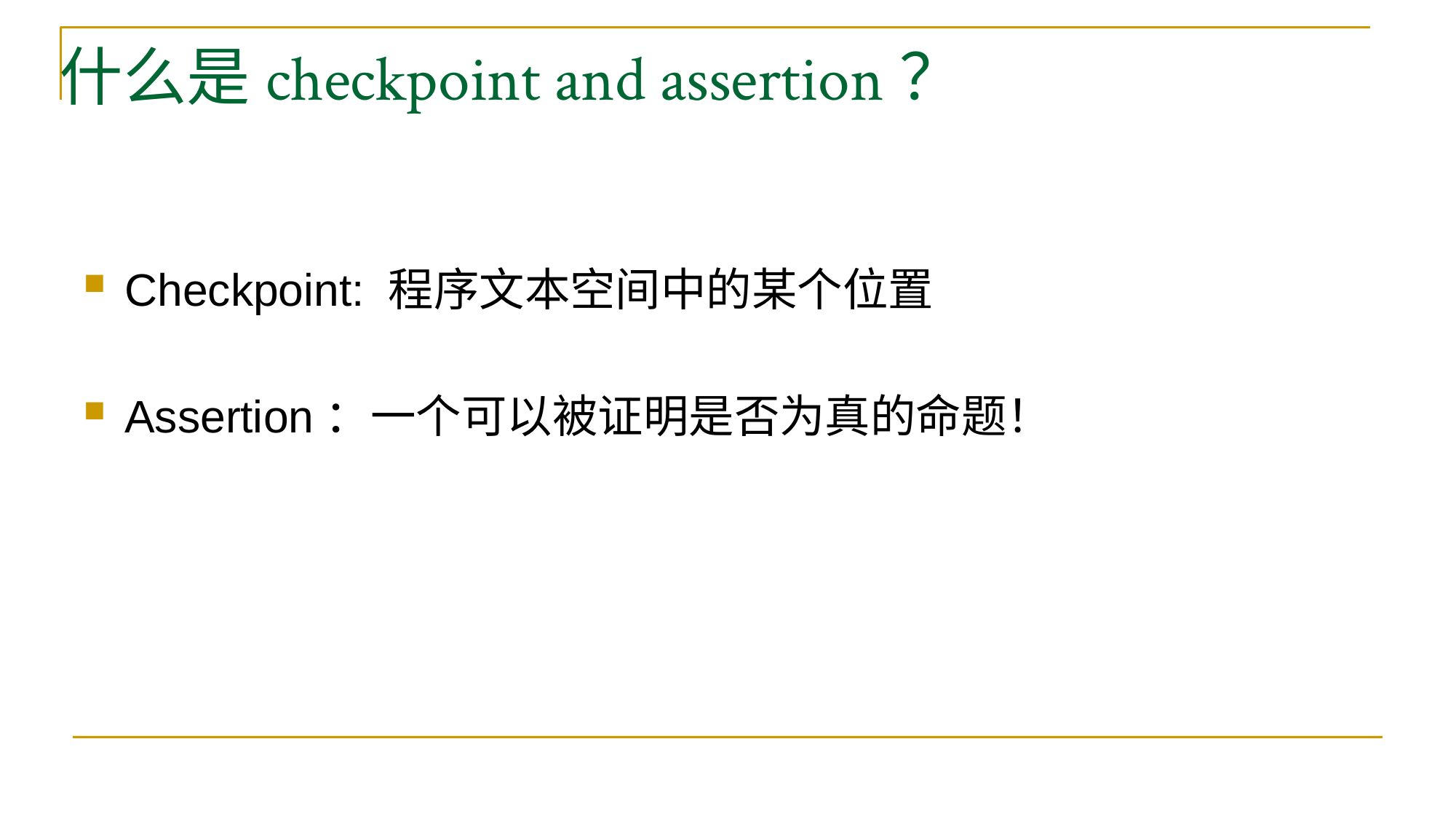

# 什么是checkpoint and assertion？

Checkpoint: 程序文本空间中的某个位置

Assertion：一个可以被证明是否为真的命题！